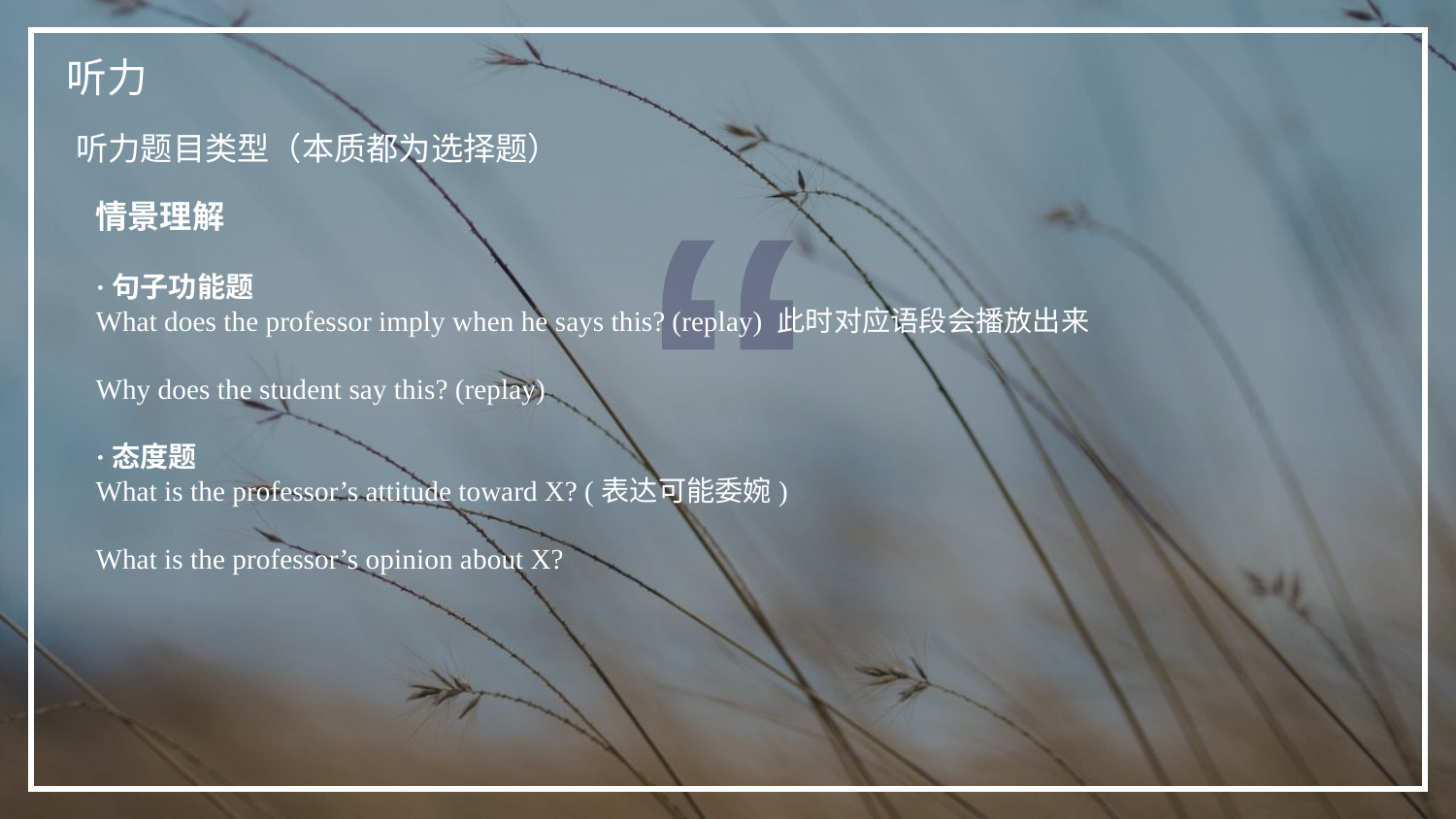

听力
听力题目类型（本质都为选择题）
情景理解

·句子功能题
What does the professor imply when he says this? (replay) 此时对应语段会播放出来

Why does the student say this? (replay)

·态度题
What is the professor’s attitude toward X? (表达可能委婉)

What is the professor’s opinion about X?